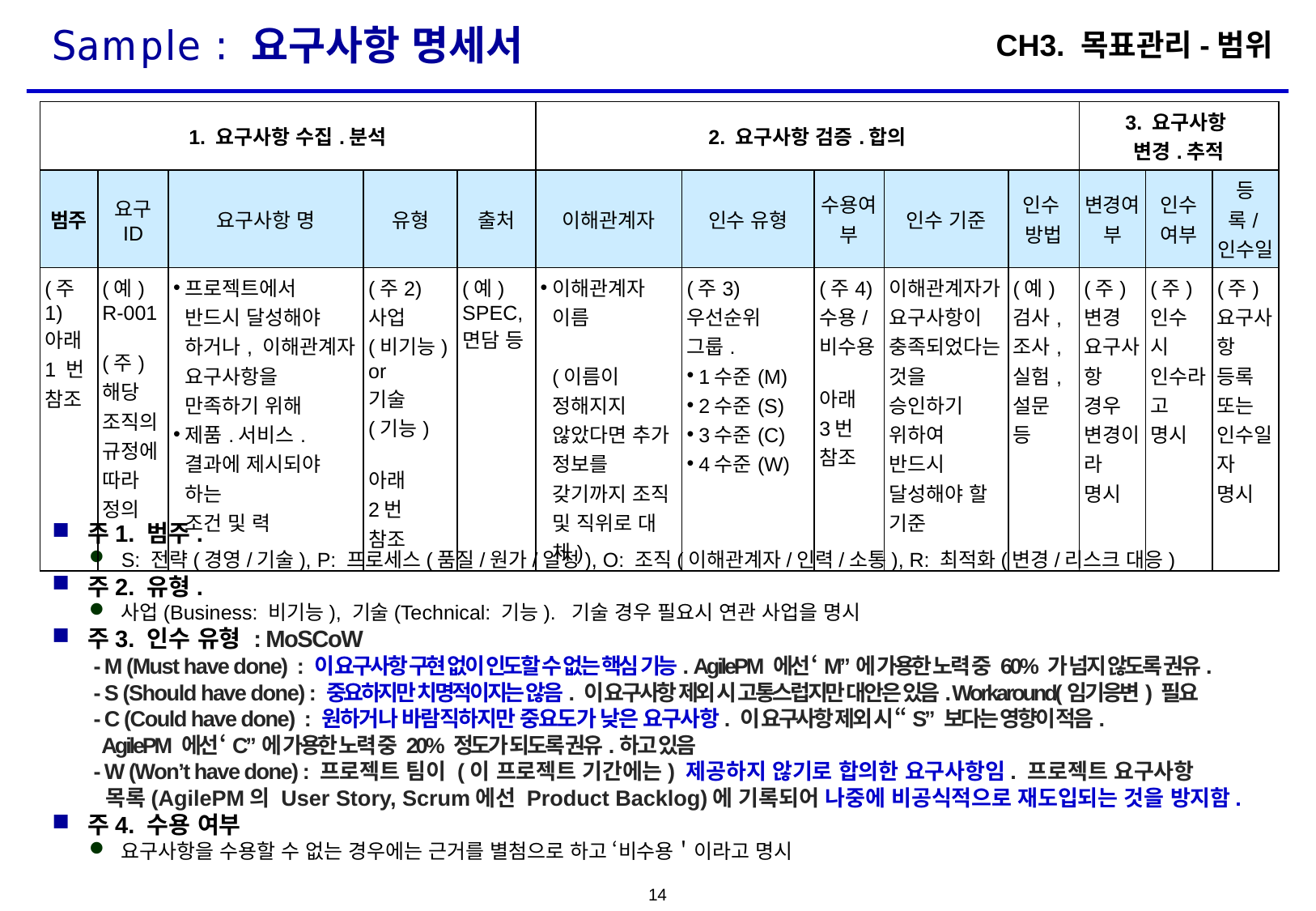

# Sample : 요구사항 명세서
CH3. 목표관리-범위
| 1. 요구사항 수집.분석 |  |  |  |  | 2. 요구사항 검증.합의 |  |  |  |  | 3. 요구사항 변경.추적 |  |  |
| --- | --- | --- | --- | --- | --- | --- | --- | --- | --- | --- | --- | --- |
| 범주 | 요구 ID | 요구사항 명 | 유형 | 출처 | 이해관계자 | 인수 유형 | 수용여부 | 인수 기준 | 인수 방법 | 변경여부 | 인수 여부 | 등록/인수일 |
| (주1)아래 1 번 참조 | (예) R-001 (주) 해당 조직의 규정에 따라 정의 | 프로젝트에서 반드시 달성해야 하거나, 이해관계자 요구사항을 만족하기 위해 제품.서비스.결과에 제시되야 하는 조건 및 력 | (주2) 사업 (비기능) or 기술 (기능) 아래 2번 참조 | (예) SPEC, 면담 등 | 이해관계자 이름 (이름이 정해지지 않았다면 추가 정보를 갖기까지 조직 및 직위로 대체) | (주3) 우선순위 그룹. 1수준(M) 2수준(S) 3수준(C) 4수준(W) | (주4)수용/ 비수용 아래 3번 참조 | 이해관계자가 요구사항이 충족되었다는 것을 승인하기 위하여 반드시 달성해야 할 기준 | (예) 검사, 조사, 실험, 설문 등 | (주) 변경 요구사항 경우 변경이라 명시 | (주) 인수 시 인수라고 명시 | (주) 요구사항 등록 또는 인수일자 명시 |
주1. 범주.
S: 전략(경영/기술), P: 프로세스(품질/원가/일정), O: 조직(이해관계자/인력/소통), R: 최적화(변경/리스크 대응)
주2. 유형.
사업(Business: 비기능), 기술(Technical: 기능).  기술 경우 필요시 연관 사업을 명시
주3. 인수 유형 : MoSCoW
 - M (Must have done)  : 이 요구사항 구현 없이 인도할 수 없는 핵심 기능.  AgilePM 에선 ‘M”에 가용한 노력 중 60% 가 넘지 않도록 권유.
 - S (Should have done) : 중요하지만 치명적이지는 않음. 이 요구사항 제외 시 고통스럽지만 대안은 있음. Workaround(임기응변) 필요
 - C (Could have done)  : 원하거나 바람직하지만 중요도가 낮은 요구사항. 이 요구사항 제외 시 “S” 보다는 영향이 적음.
    AgilePM 에선 ‘C”에 가용한 노력 중 20% 정도가 되도록 권유.하고 있음
 - W (Won’t have done) : 프로젝트 팀이 (이 프로젝트 기간에는) 제공하지 않기로 합의한 요구사항임. 프로젝트 요구사항
   목록(AgilePM의 User Story, Scrum에선 Product Backlog)에 기록되어 나중에 비공식적으로 재도입되는 것을 방지함.
주4. 수용 여부
요구사항을 수용할 수 없는 경우에는 근거를 별첨으로 하고 ‘비수용＇이라고 명시